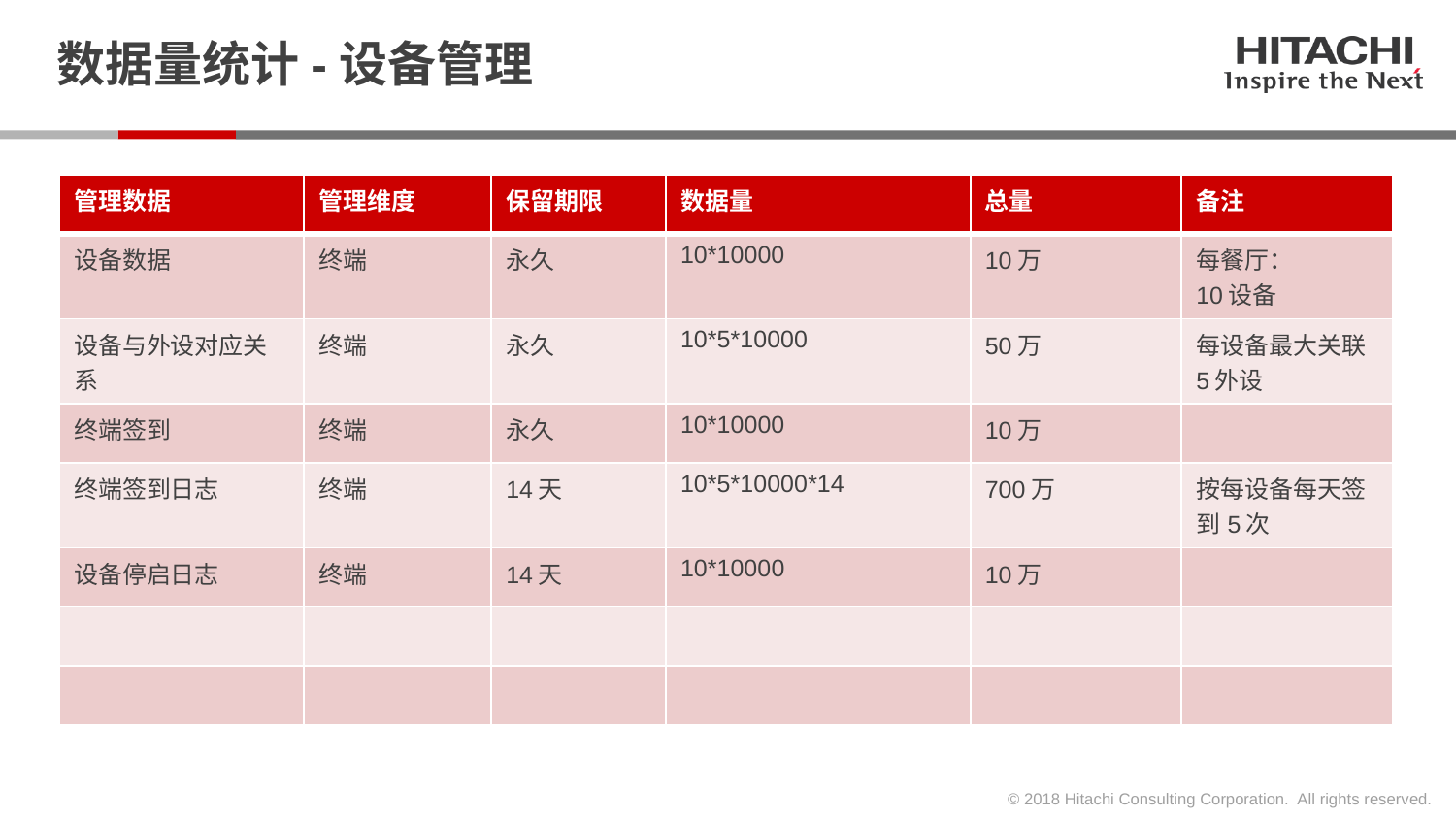

# 数据量统计-设备管理
| 管理数据 | 管理维度 | 保留期限 | 数据量 | 总量 | 备注 |
| --- | --- | --- | --- | --- | --- |
| 设备数据 | 终端 | 永久 | 10\*10000 | 10万 | 每餐厅： 10设备 |
| 设备与外设对应关系 | 终端 | 永久 | 10\*5\*10000 | 50万 | 每设备最大关联5外设 |
| 终端签到 | 终端 | 永久 | 10\*10000 | 10万 |  |
| 终端签到日志 | 终端 | 14天 | 10\*5\*10000\*14 | 700万 | 按每设备每天签到5次 |
| 设备停启日志 | 终端 | 14天 | 10\*10000 | 10万 |  |
|  |  |  |  |  |  |
|  |  |  |  |  |  |